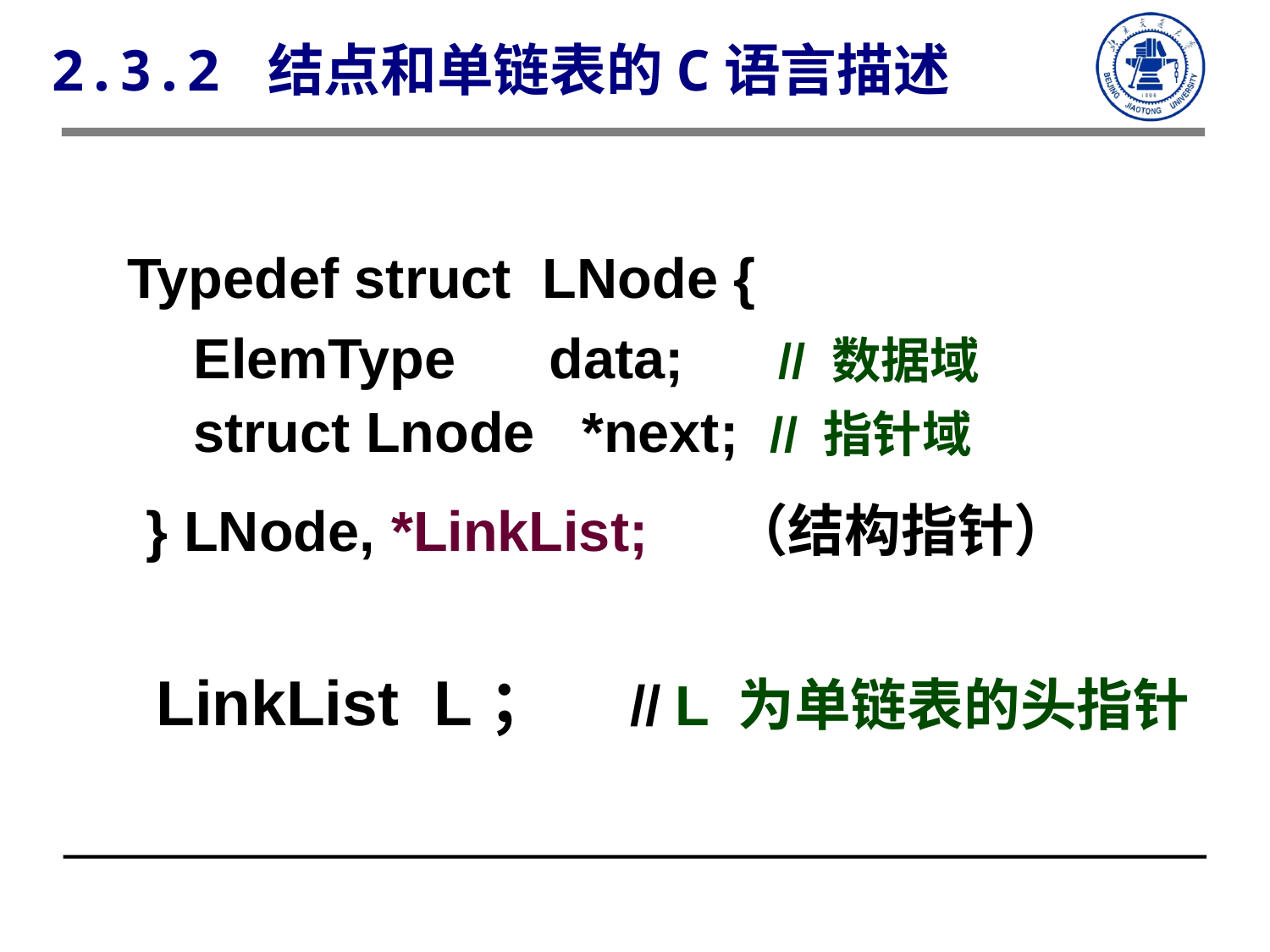

2.3.2 结点和单链表的C语言描述
    Typedef struct  LNode {
        ElemType      data;      // 数据域
        struct Lnode   *next;  // 指针域
     } LNode, *LinkList;   （结构指针）
LinkList  L；     // L 为单链表的头指针